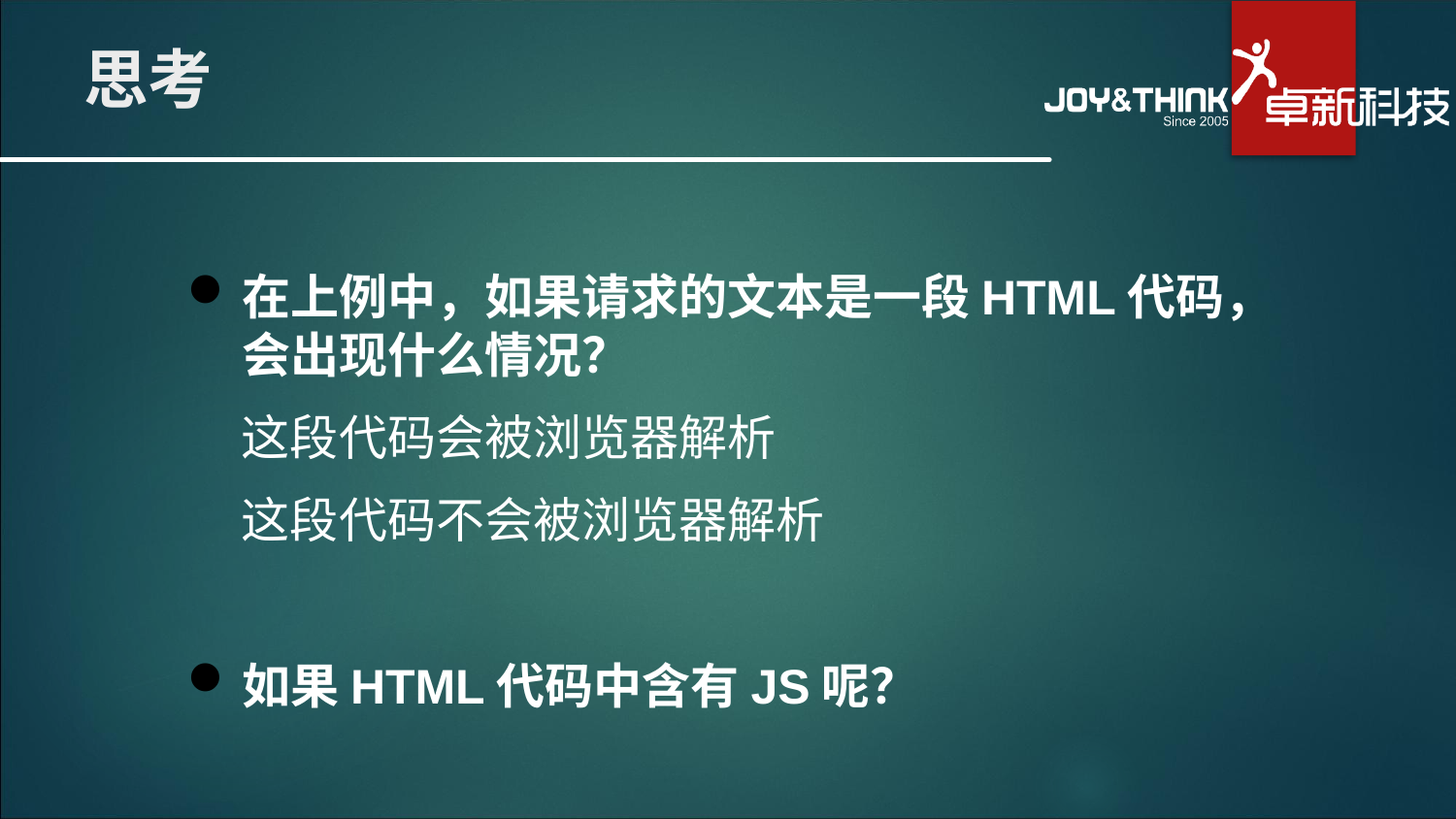

# 思考
在上例中，如果请求的文本是一段HTML代码，会出现什么情况？
这段代码会被浏览器解析
这段代码不会被浏览器解析

如果HTML代码中含有JS呢？